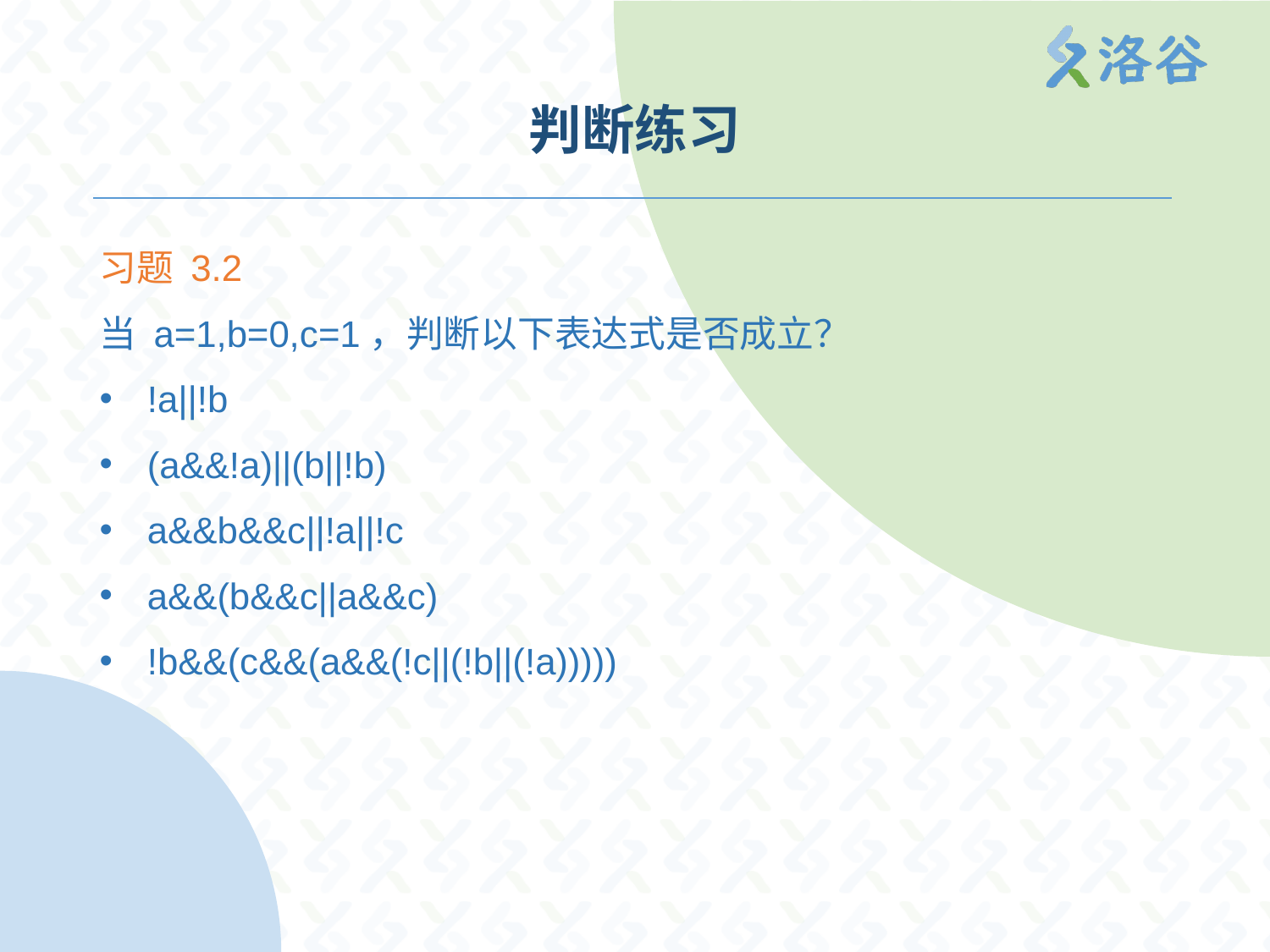

# 判断练习
习题 3.2
当 a=1,b=0,c=1，判断以下表达式是否成立？
!a||!b
(a&&!a)||(b||!b)
a&&b&&c||!a||!c
a&&(b&&c||a&&c)
!b&&(c&&(a&&(!c||(!b||(!a)))))